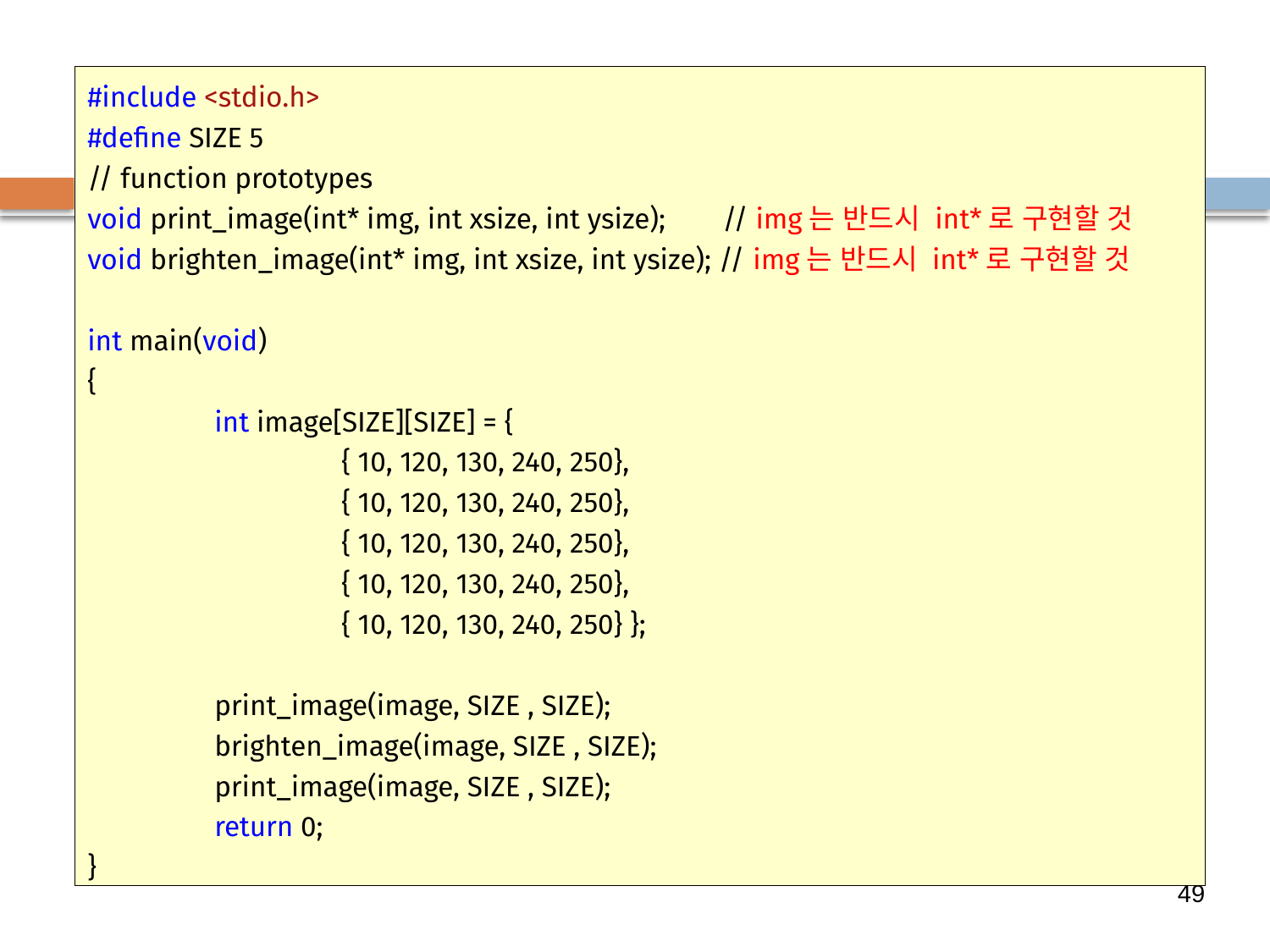

#include <stdio.h>
#define SIZE 5
// function prototypes
void print_image(int* img, int xsize, int ysize);	// img는 반드시 int*로 구현할 것
void brighten_image(int* img, int xsize, int ysize); // img는 반드시 int*로 구현할 것

int main(void)
{
	int image[SIZE][SIZE] = {
		{ 10, 120, 130, 240, 250},
		{ 10, 120, 130, 240, 250},
		{ 10, 120, 130, 240, 250},
		{ 10, 120, 130, 240, 250},
		{ 10, 120, 130, 240, 250} };

	print_image(image, SIZE , SIZE);
	brighten_image(image, SIZE , SIZE);
	print_image(image, SIZE , SIZE);
	return 0;
}

49